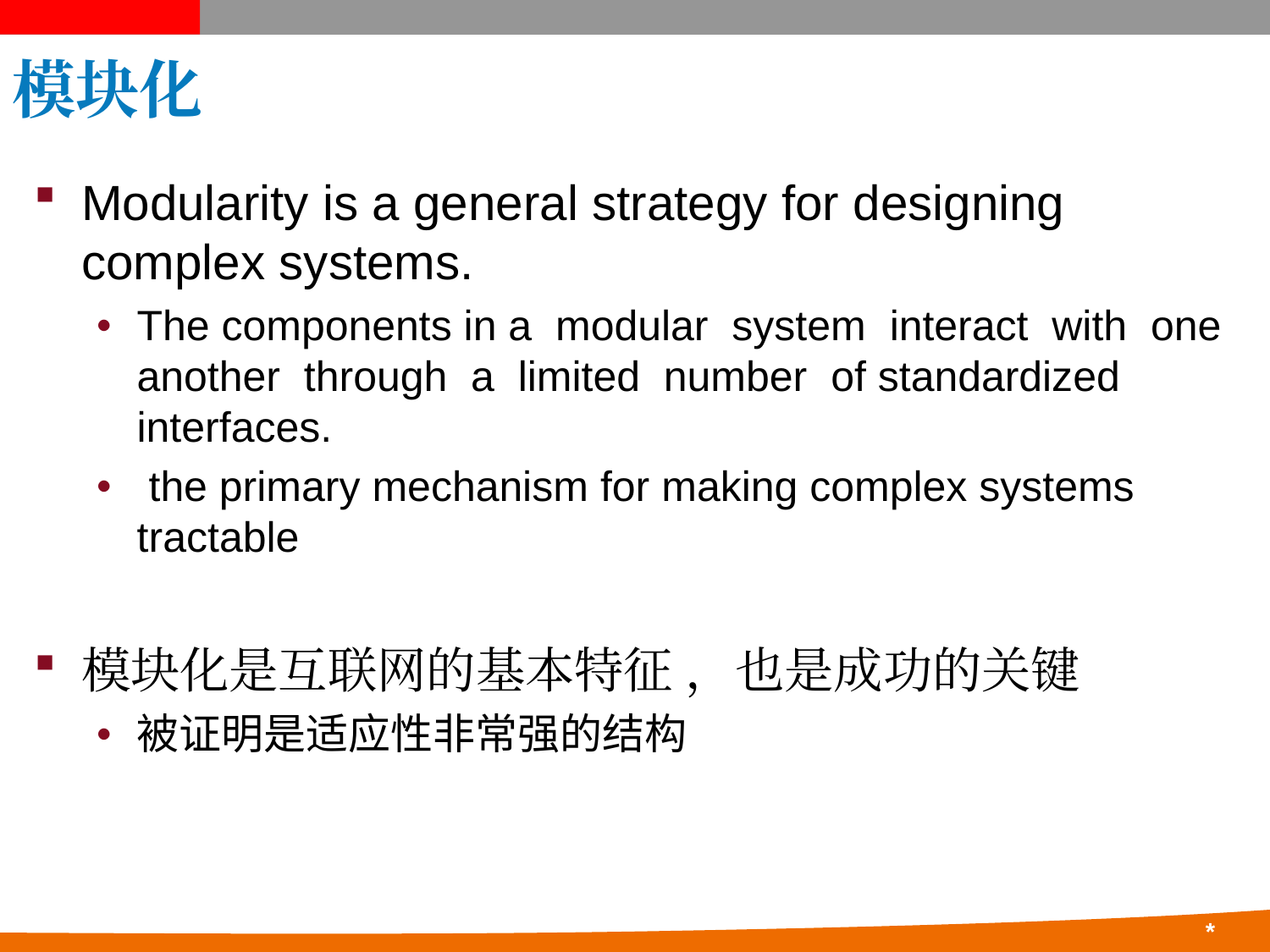

# 模块化
Modularity is a general strategy for designing complex systems.
The components in a  modular  system  interact  with  one  another  through  a  limited  number  of standardized interfaces.
 the primary mechanism for making complex systems tractable

模块化是互联网的基本特征 ，也是成功的关键
被证明是适应性非常强的结构